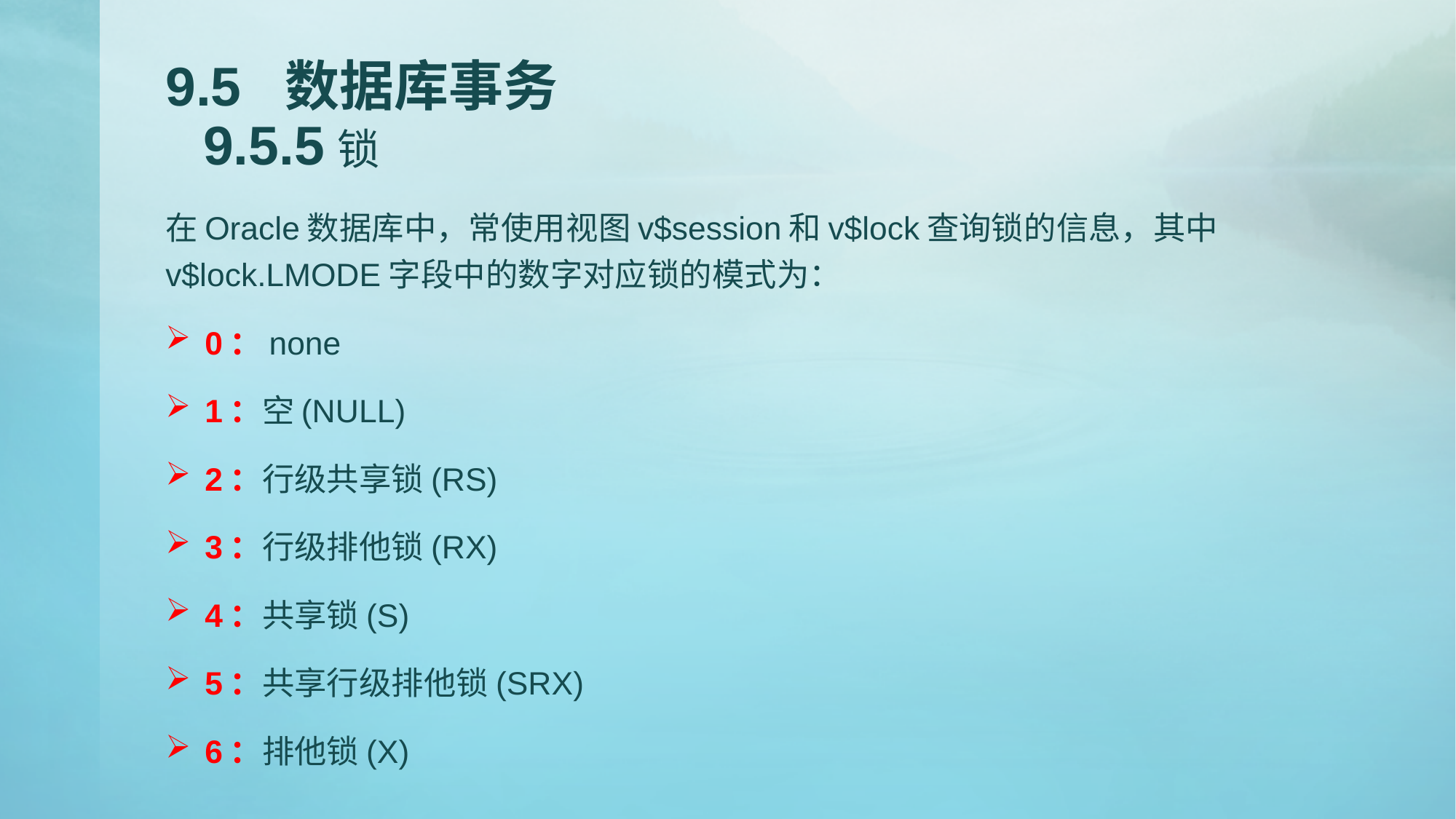

# 9.5  数据库事务 9.5.5锁
在Oracle数据库中，常使用视图v$session和v$lock查询锁的信息，其中v$lock.LMODE字段中的数字对应锁的模式为：
0：none
1：空(NULL)
2：行级共享锁(RS)
3：行级排他锁(RX)
4：共享锁(S)
5：共享行级排他锁(SRX)
6：排他锁(X)